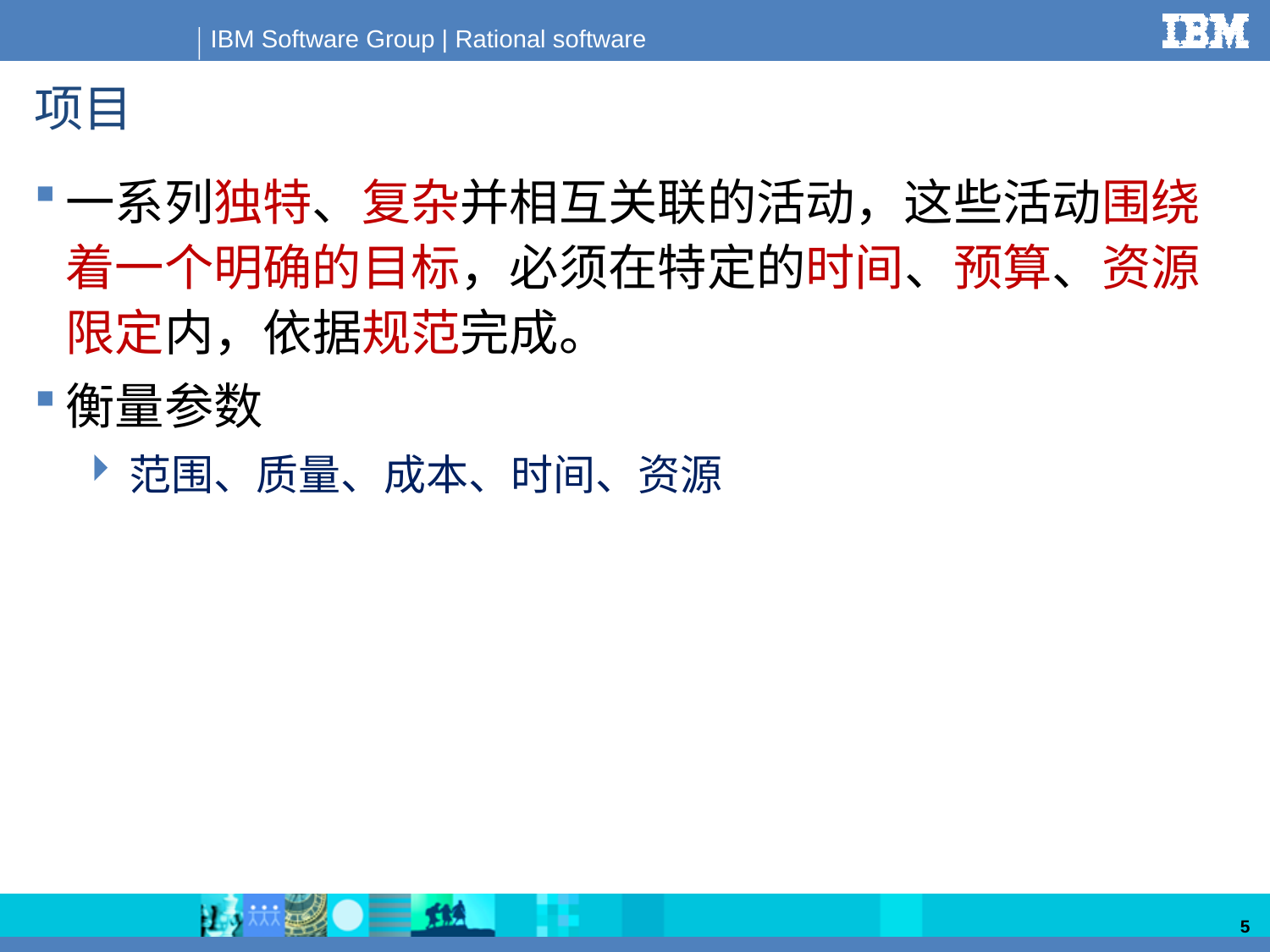

# 项目
一系列独特、复杂并相互关联的活动，这些活动围绕着一个明确的目标，必须在特定的时间、预算、资源限定内，依据规范完成。
衡量参数
范围、质量、成本、时间、资源

5